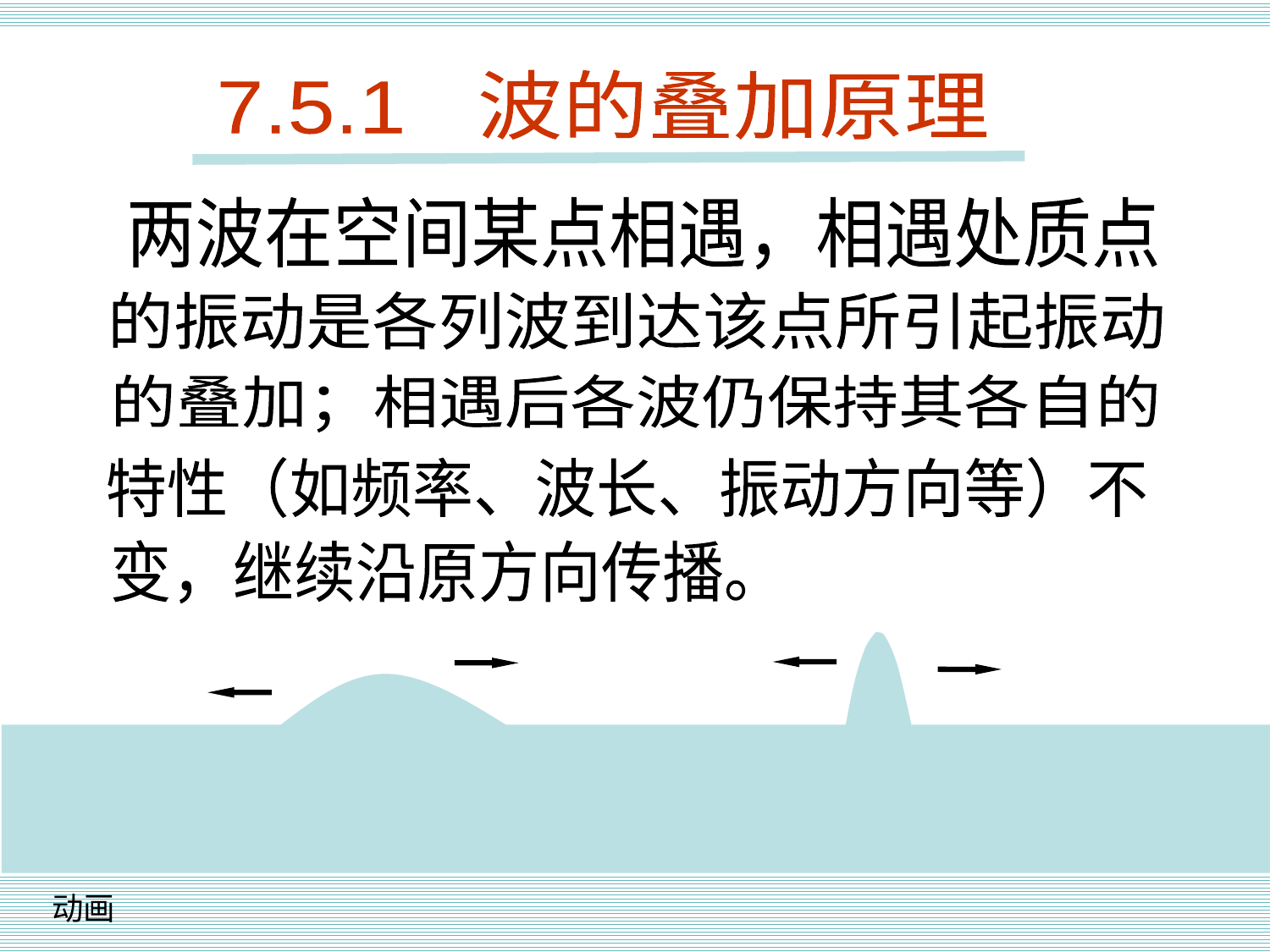

波叠加原理
7.5.1   波的叠加原理

  两波在空间某点相遇，相遇处质点
的振动是各列波到达该点所引起振动
的叠加；相遇后各波仍保持其各自的
特性（如频率、波长、振动方向等）不
变，继续沿原方向传播。

动画